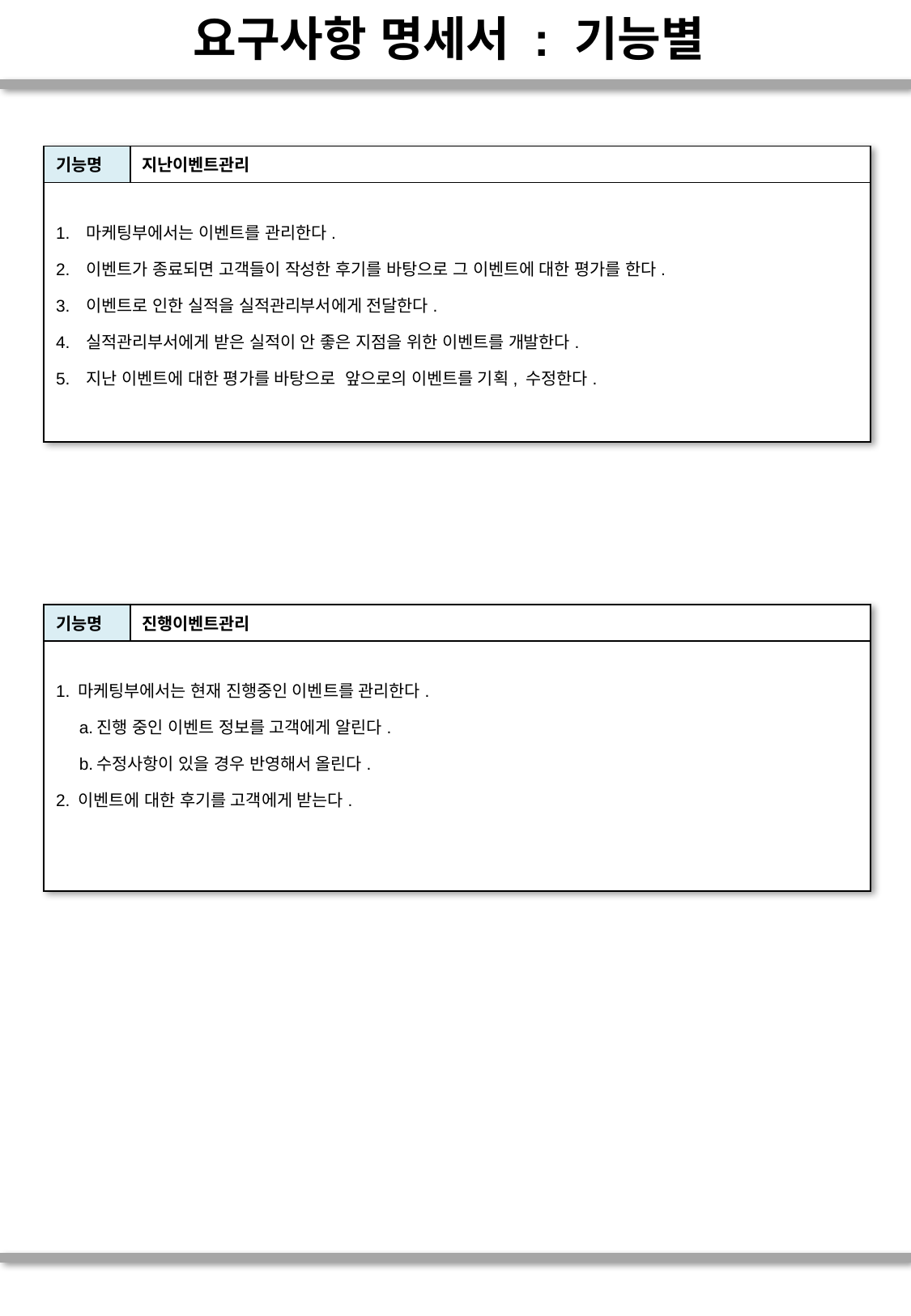

# 요구사항 명세서 : 기능별
| 기능명 | 지난이벤트관리 |
| --- | --- |
| 마케팅부에서는 이벤트를 관리한다. 이벤트가 종료되면 고객들이 작성한 후기를 바탕으로 그 이벤트에 대한 평가를 한다. 이벤트로 인한 실적을 실적관리부서에게 전달한다. 실적관리부서에게 받은 실적이 안 좋은 지점을 위한 이벤트를 개발한다. 지난 이벤트에 대한 평가를 바탕으로 앞으로의 이벤트를 기획, 수정한다. |  |
| 기능명 | 진행이벤트관리 |
| --- | --- |
| 1. 마케팅부에서는 현재 진행중인 이벤트를 관리한다. a.진행 중인 이벤트 정보를 고객에게 알린다. b.수정사항이 있을 경우 반영해서 올린다. 2. 이벤트에 대한 후기를 고객에게 받는다. |  |